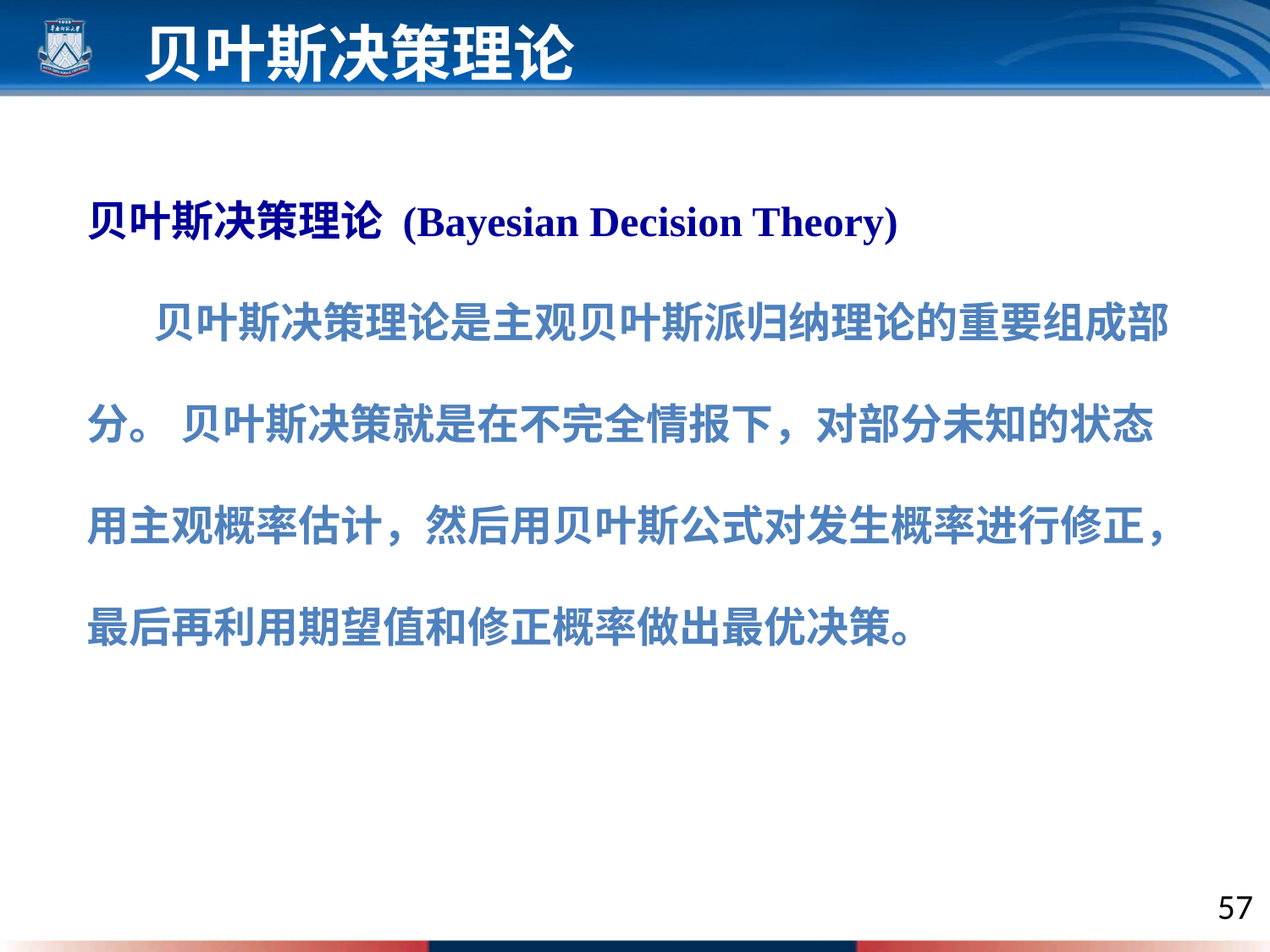

贝叶斯决策理论
贝叶斯决策理论 (Bayesian Decision Theory)
      贝叶斯决策理论是主观贝叶斯派归纳理论的重要组成部分。 贝叶斯决策就是在不完全情报下，对部分未知的状态用主观概率估计，然后用贝叶斯公式对发生概率进行修正，最后再利用期望值和修正概率做出最优决策。